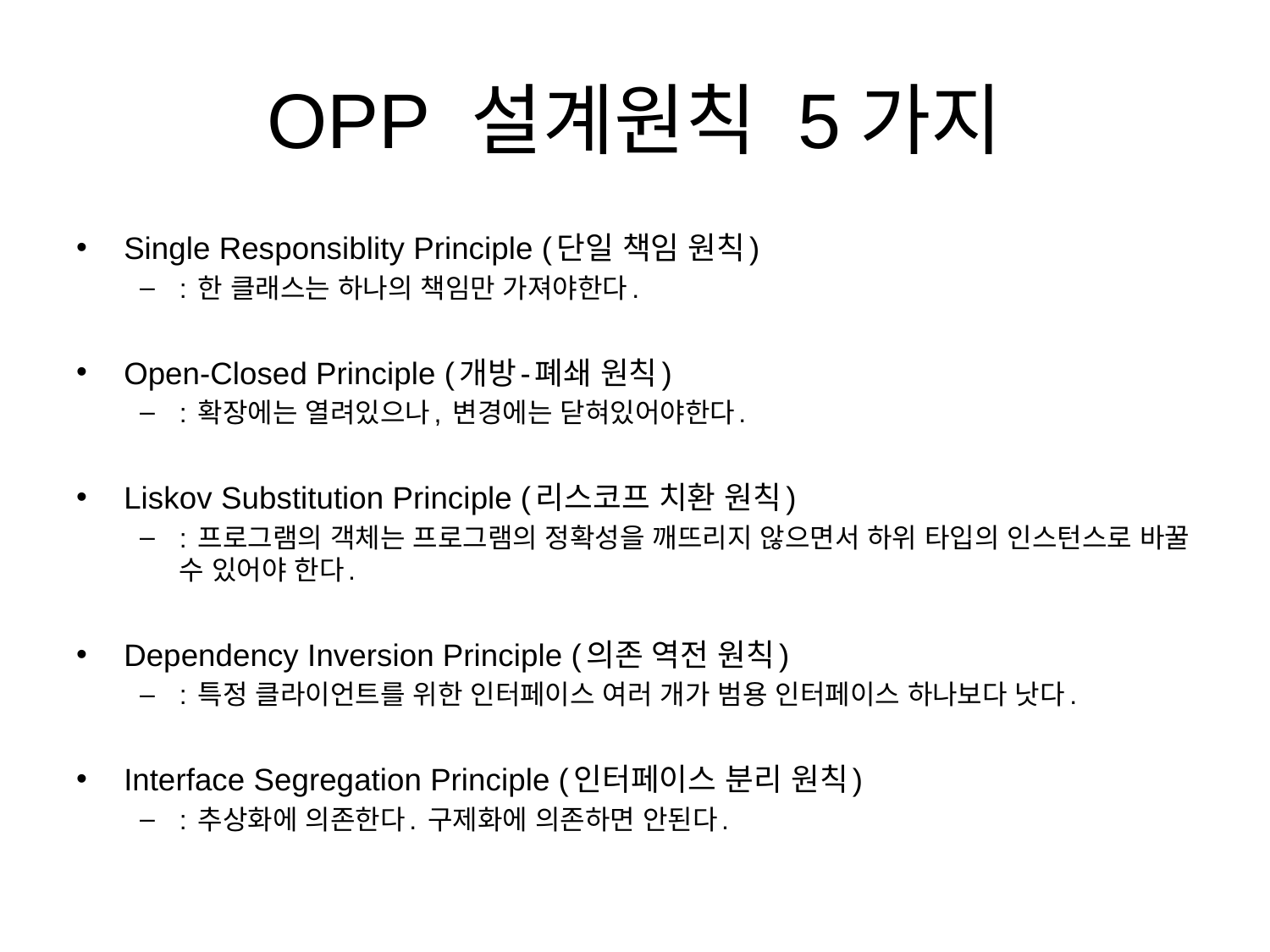

# OPP 설계원칙 5가지
Single Responsiblity Principle (단일 책임 원칙)
: 한 클래스는 하나의 책임만 가져야한다.

Open-Closed Principle (개방-폐쇄 원칙)
: 확장에는 열려있으나, 변경에는 닫혀있어야한다.

Liskov Substitution Principle (리스코프 치환 원칙)
: 프로그램의 객체는 프로그램의 정확성을 깨뜨리지 않으면서 하위 타입의 인스턴스로 바꿀 수 있어야 한다.

Dependency Inversion Principle (의존 역전 원칙)
: 특정 클라이언트를 위한 인터페이스 여러 개가 범용 인터페이스 하나보다 낫다.

Interface Segregation Principle (인터페이스 분리 원칙)
: 추상화에 의존한다. 구제화에 의존하면 안된다.